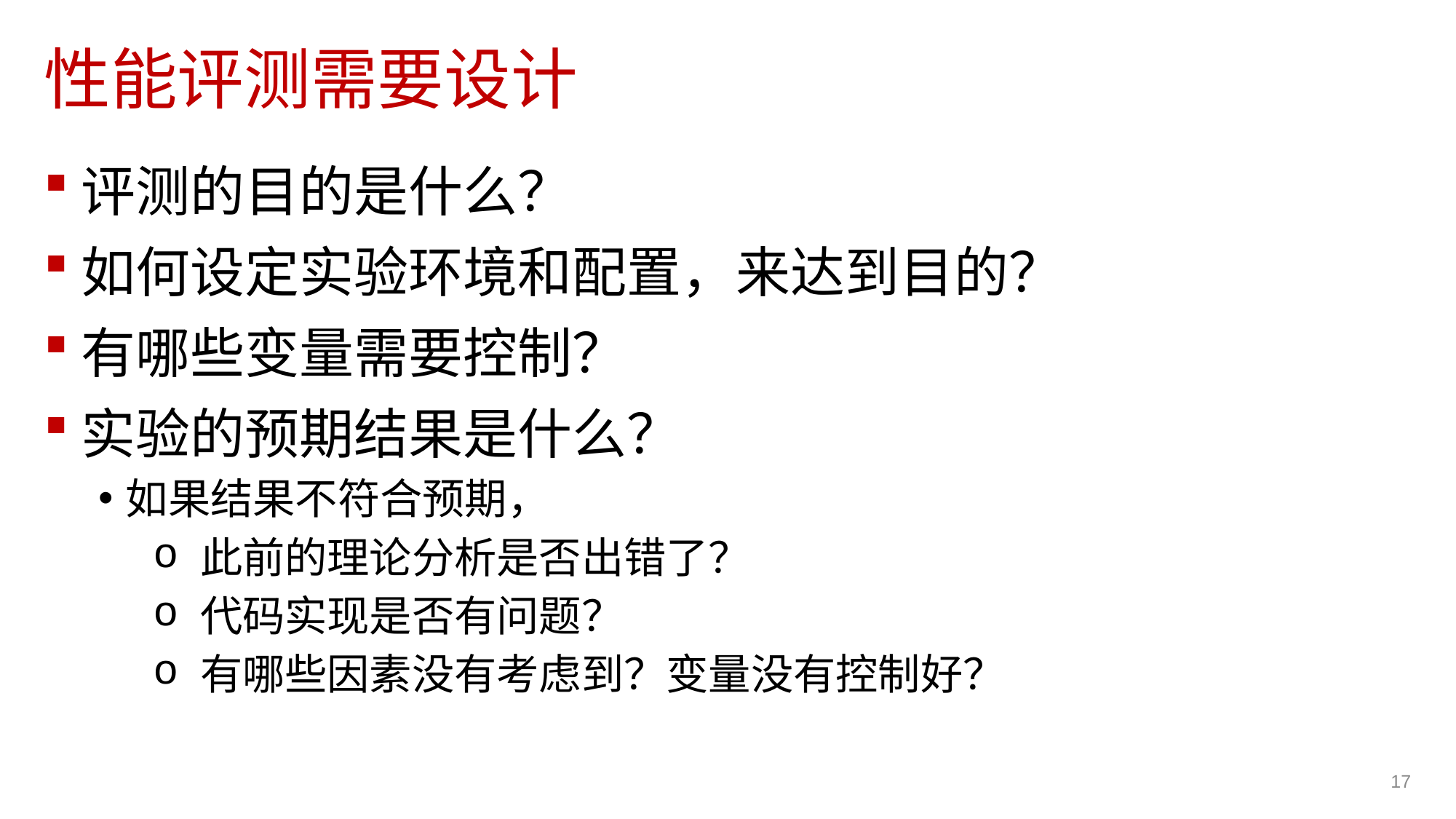

# 性能评测需要设计
评测的目的是什么？
如何设定实验环境和配置，来达到目的？
有哪些变量需要控制？
实验的预期结果是什么？
如果结果不符合预期，
 此前的理论分析是否出错了？
 代码实现是否有问题？
 有哪些因素没有考虑到？变量没有控制好？

17